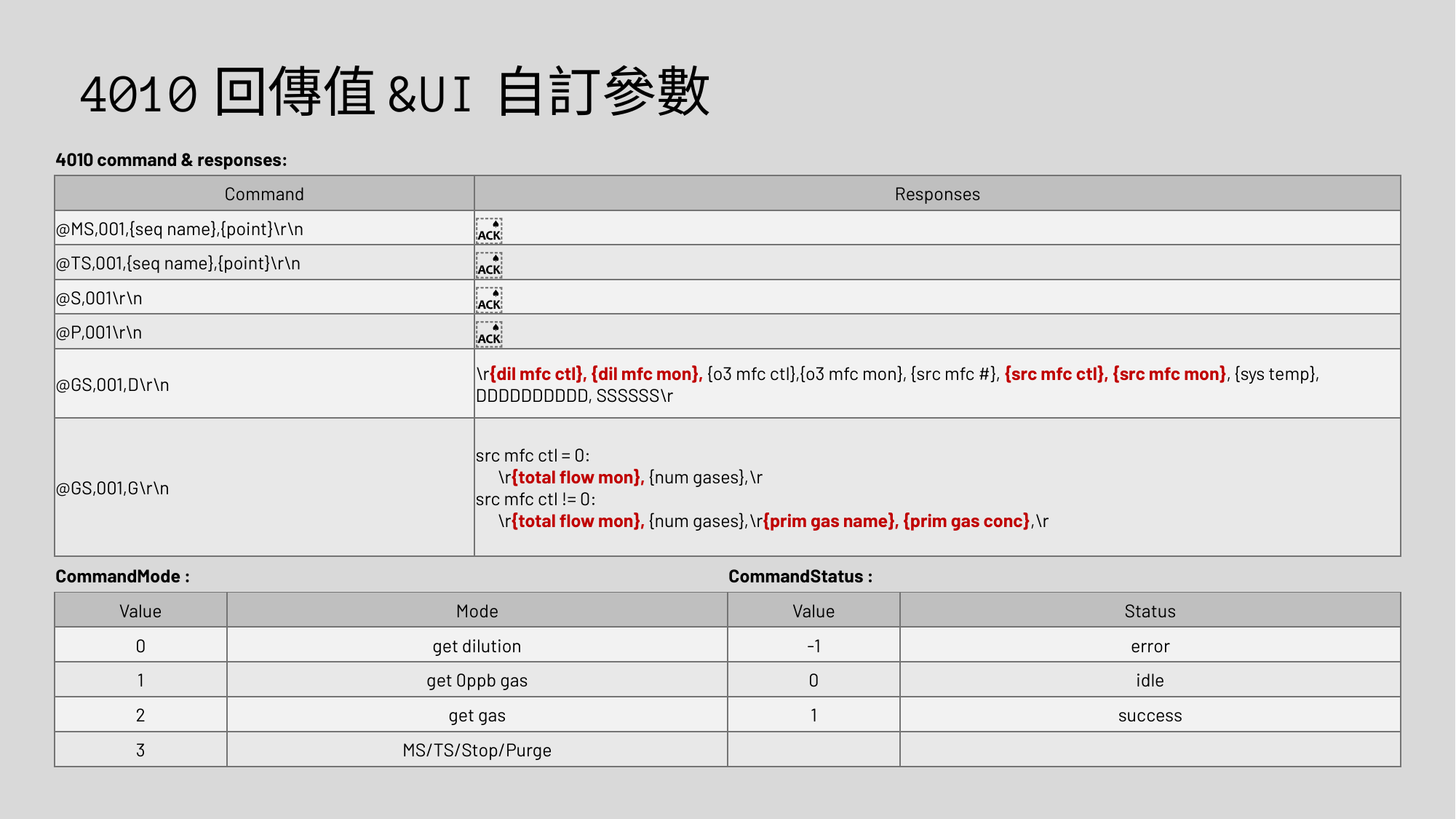

4010回傳值&UI自訂參數
| 4010 command & responses: |  |
| --- | --- |
| Command | Responses |
| @MS,001,{seq name},{point}\r\n | ␆ |
| @TS,001,{seq name},{point}\r\n | ␆ |
| @S,001\r\n | ␆ |
| @P,001\r\n | ␆ |
| @GS,001,D\r\n | \r{dil mfc ctl}, {dil mfc mon}, {o3 mfc ctl},{o3 mfc mon}, {src mfc #}, {src mfc ctl}, {src mfc mon}, {sys temp}, DDDDDDDDDD, SSSSSS\r |
| @GS,001,G\r\n | src mfc ctl = 0: \r{total flow mon}, {num gases},\r src mfc ctl != 0: \r{total flow mon}, {num gases},\r{prim gas name}, {prim gas conc},\r |
| CommandMode : |  | CommandStatus : |  |
| --- | --- | --- | --- |
| Value | Mode | Value | Status |
| 0 | get dilution | -1 | error |
| 1 | get 0ppb gas | 0 | idle |
| 2 | get gas | 1 | success |
| 3 | MS/TS/Stop/Purge |  |  |